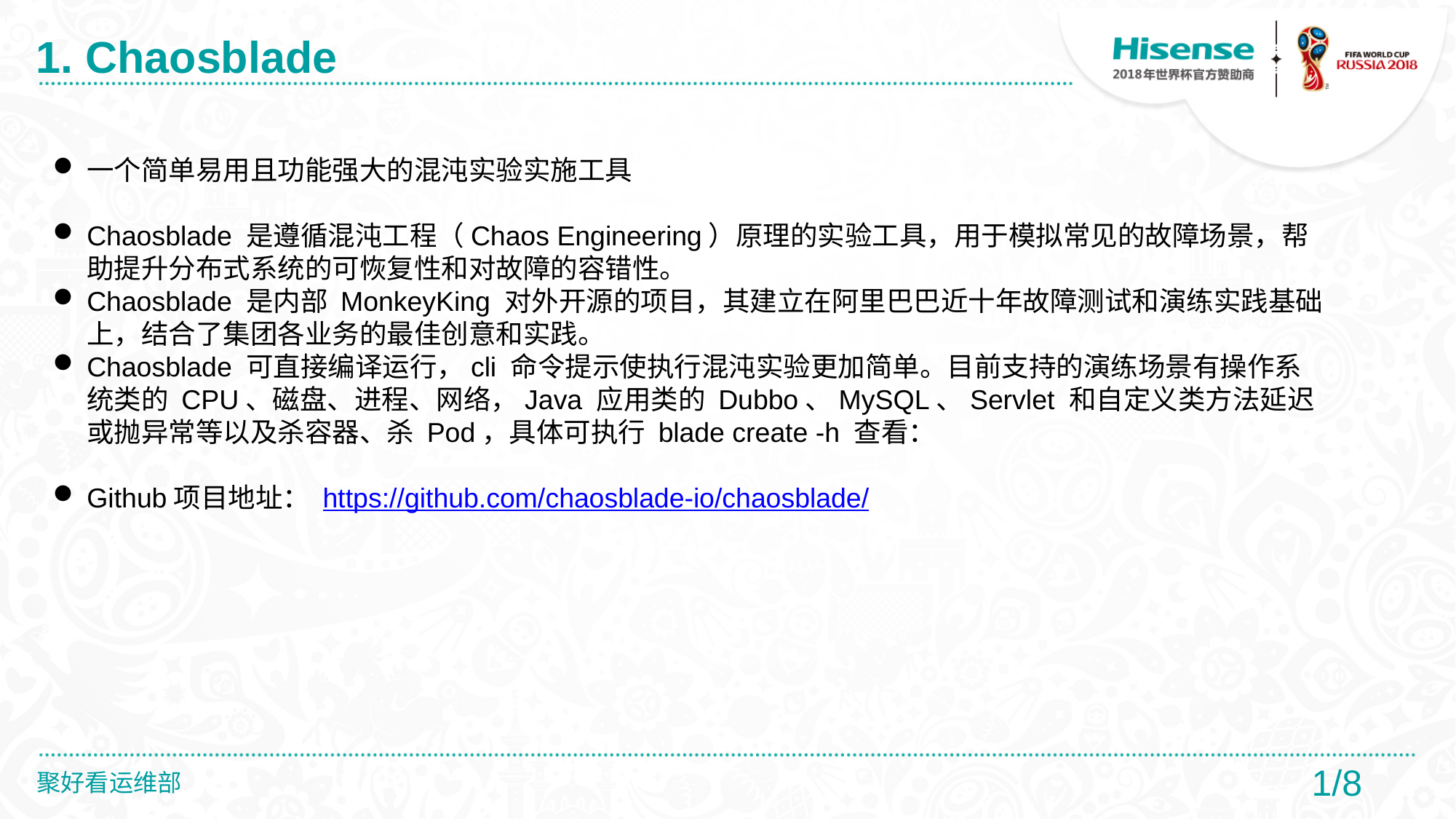

1. Chaosblade

一个简单易用且功能强大的混沌实验实施工具

Chaosblade 是遵循混沌工程（Chaos Engineering）原理的实验工具，用于模拟常见的故障场景，帮助提升分布式系统的可恢复性和对故障的容错性。
Chaosblade 是内部 MonkeyKing 对外开源的项目，其建立在阿里巴巴近十年故障测试和演练实践基础上，结合了集团各业务的最佳创意和实践。
Chaosblade 可直接编译运行，cli 命令提示使执行混沌实验更加简单。目前支持的演练场景有操作系统类的 CPU、磁盘、进程、网络，Java 应用类的 Dubbo、MySQL、Servlet 和自定义类方法延迟或抛异常等以及杀容器、杀 Pod，具体可执行 blade create -h 查看：

Github项目地址： https://github.com/chaosblade-io/chaosblade/

1/8
聚好看运维部